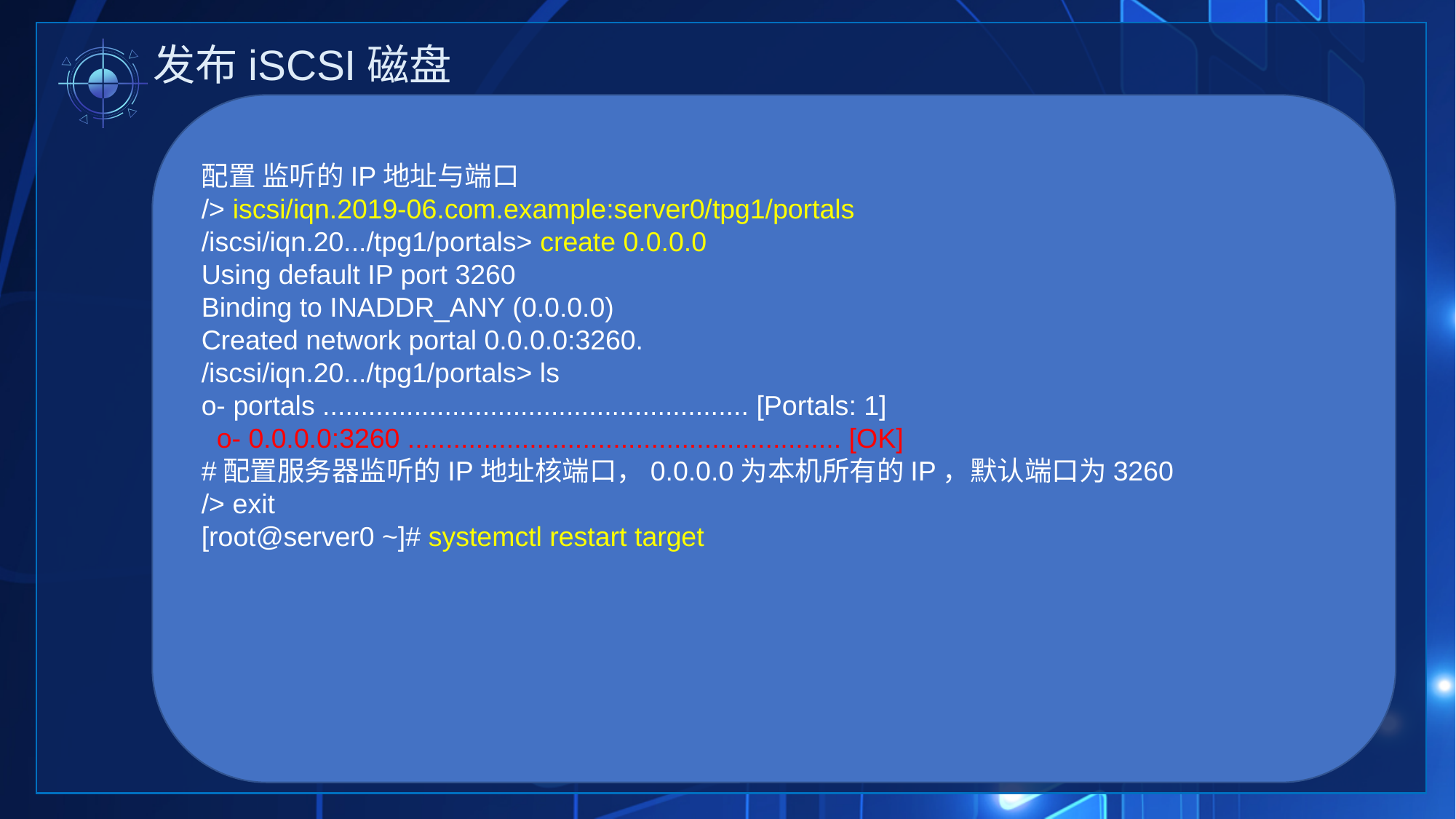

发布iSCSI磁盘

配置 监听的IP地址与端口
/> iscsi/iqn.2019-06.com.example:server0/tpg1/portals
/iscsi/iqn.20.../tpg1/portals> create 0.0.0.0
Using default IP port 3260
Binding to INADDR_ANY (0.0.0.0)
Created network portal 0.0.0.0:3260.
/iscsi/iqn.20.../tpg1/portals> ls
o- portals ........................................................ [Portals: 1]
  o- 0.0.0.0:3260 ......................................................... [OK]
#配置服务器监听的IP地址核端口，0.0.0.0为本机所有的IP，默认端口为3260
/> exit
[root@server0 ~]# systemctl restart target